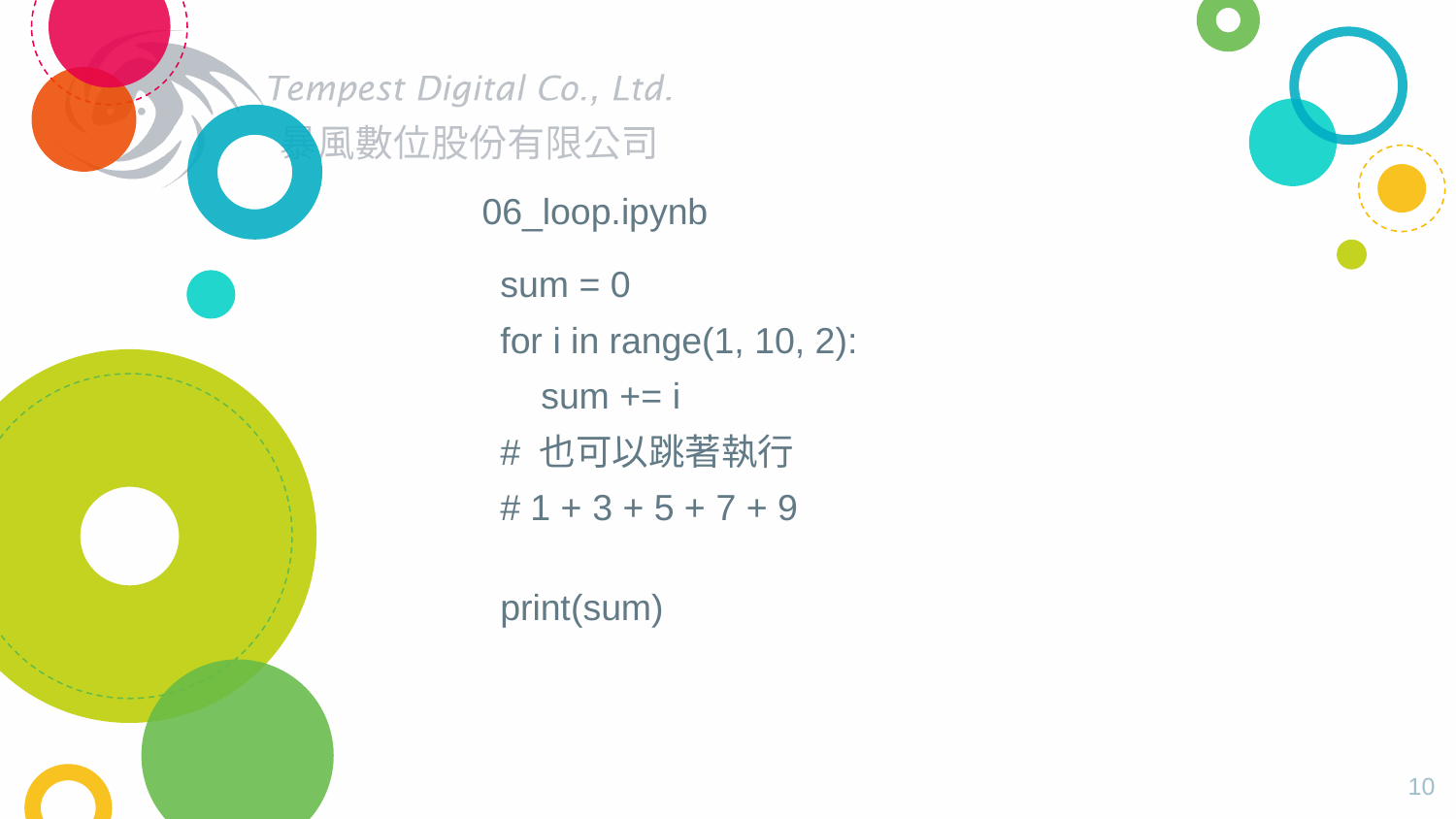

# 06_loop.ipynb
sum = 0
for i in range(1, 10, 2):
    sum += i
# 也可以跳著執行
# 1 + 3 + 5 + 7 + 9
print(sum)
10